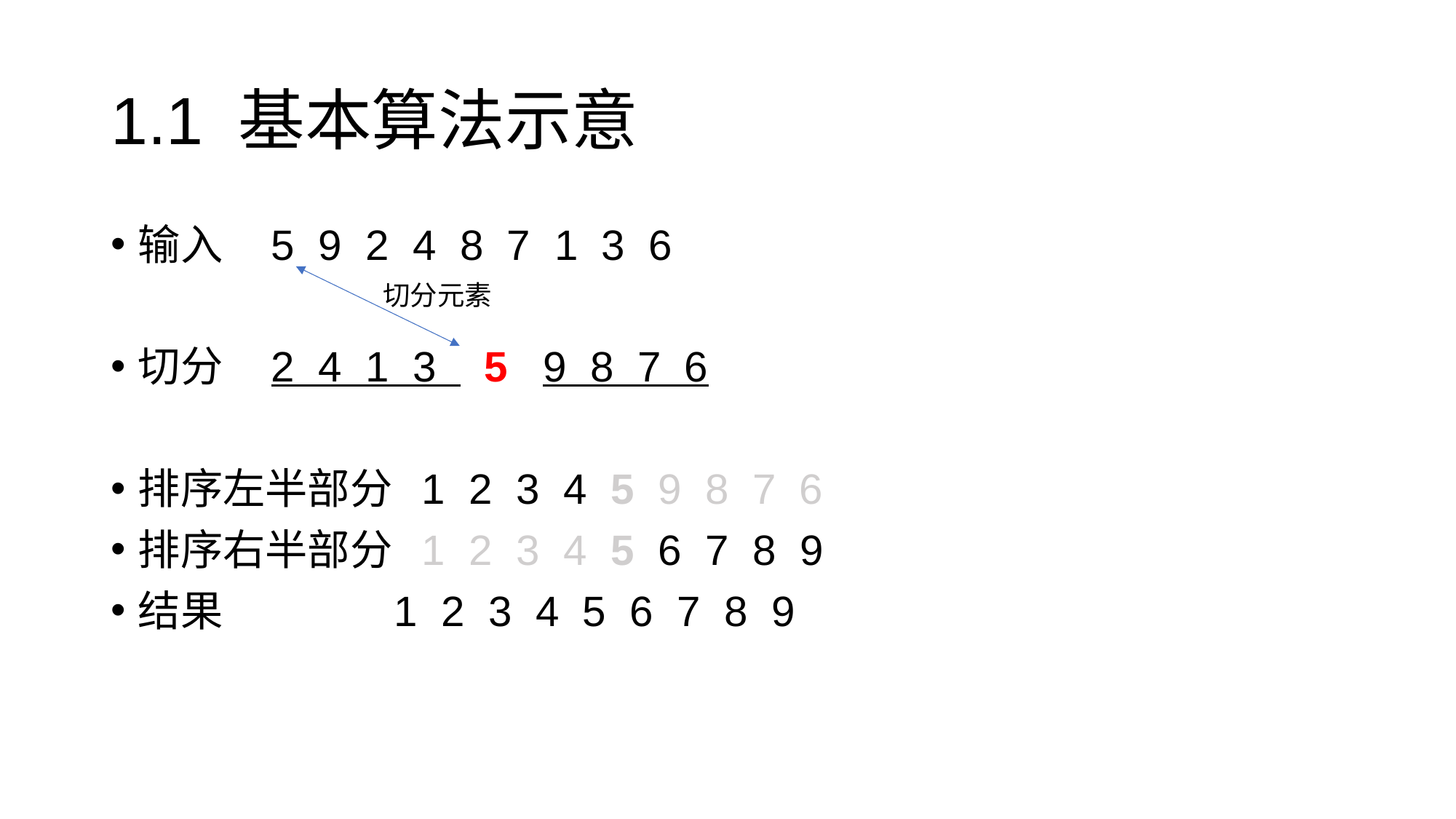

# 1.1 基本算法示意
输入    5  9  2  4  8  7  1  3  6

切分    2  4  1  3    5   9  8  7  6

排序左半部分  1  2  3  4  5  9  8  7  6
排序右半部分  1  2  3  4  5  6  7  8  9
结果                 1  2  3  4  5  6  7  8  9

切分元素